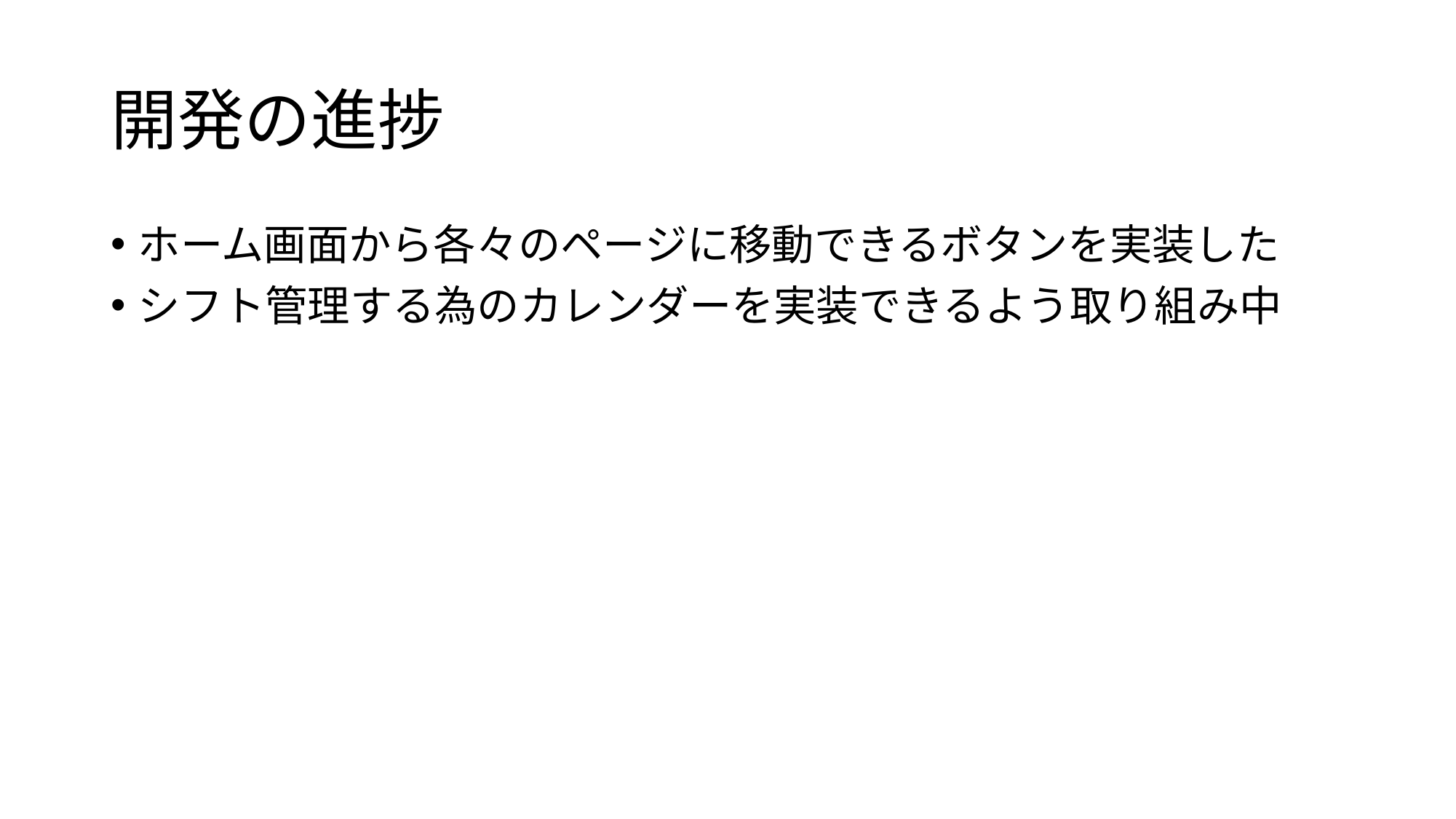

# 開発の進捗
ホーム画面から各々のページに移動できるボタンを実装した
シフト管理する為のカレンダーを実装できるよう取り組み中